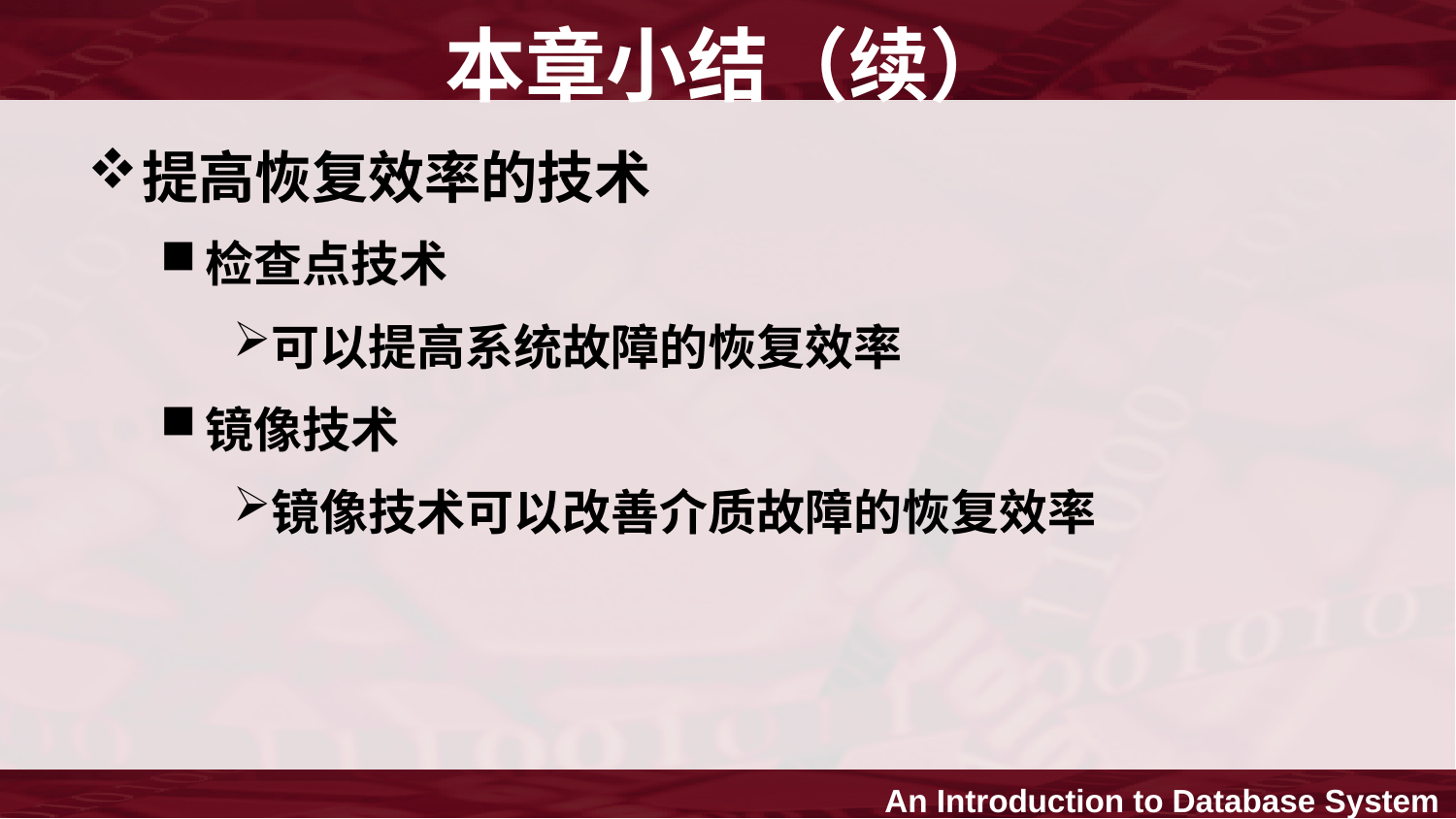

# 本章小结（续）
提高恢复效率的技术
检查点技术
可以提高系统故障的恢复效率
镜像技术
镜像技术可以改善介质故障的恢复效率